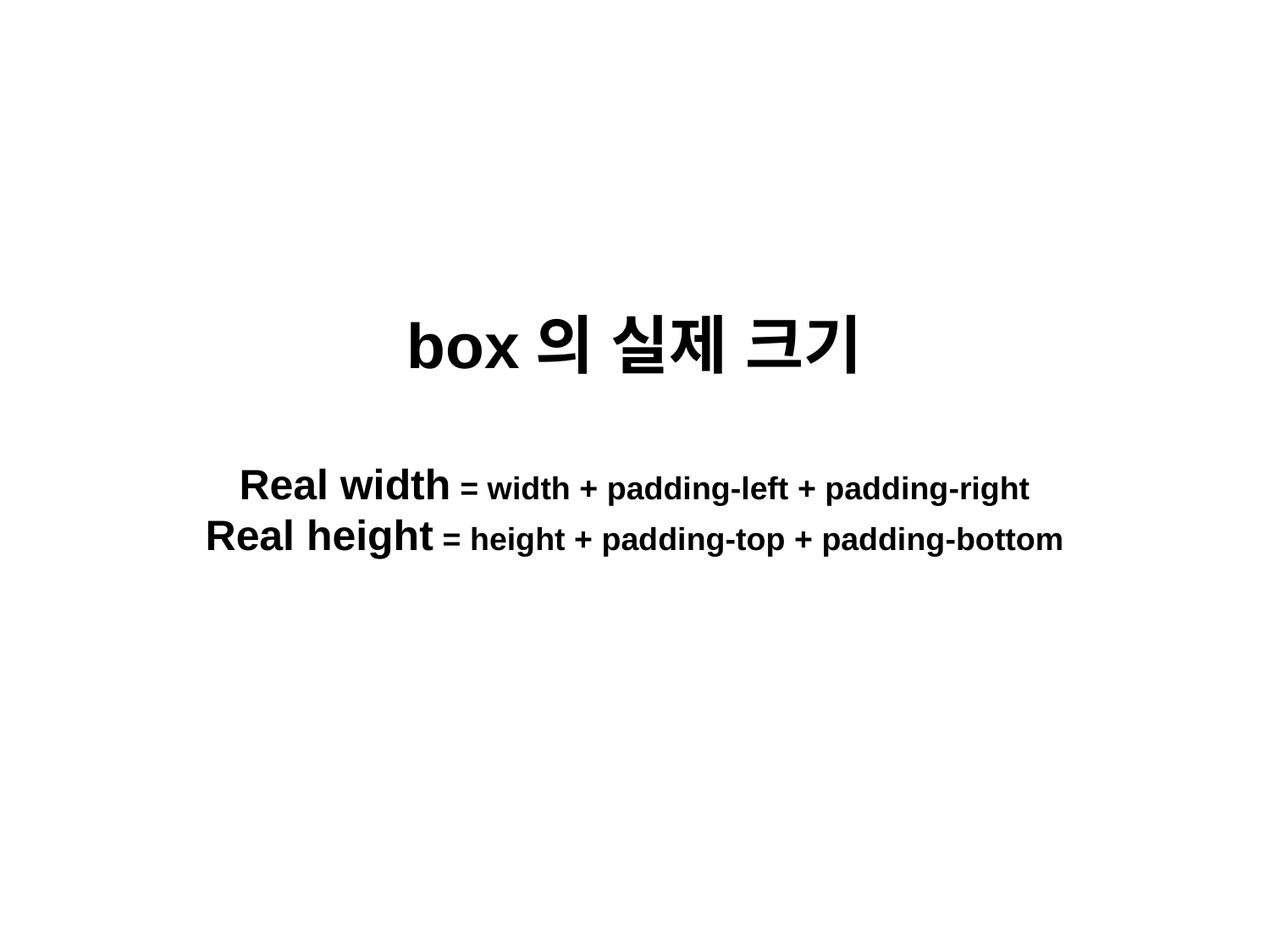

# box의 실제 크기

Real width = width + padding-left + padding-right
Real height = height + padding-top + padding-bottom